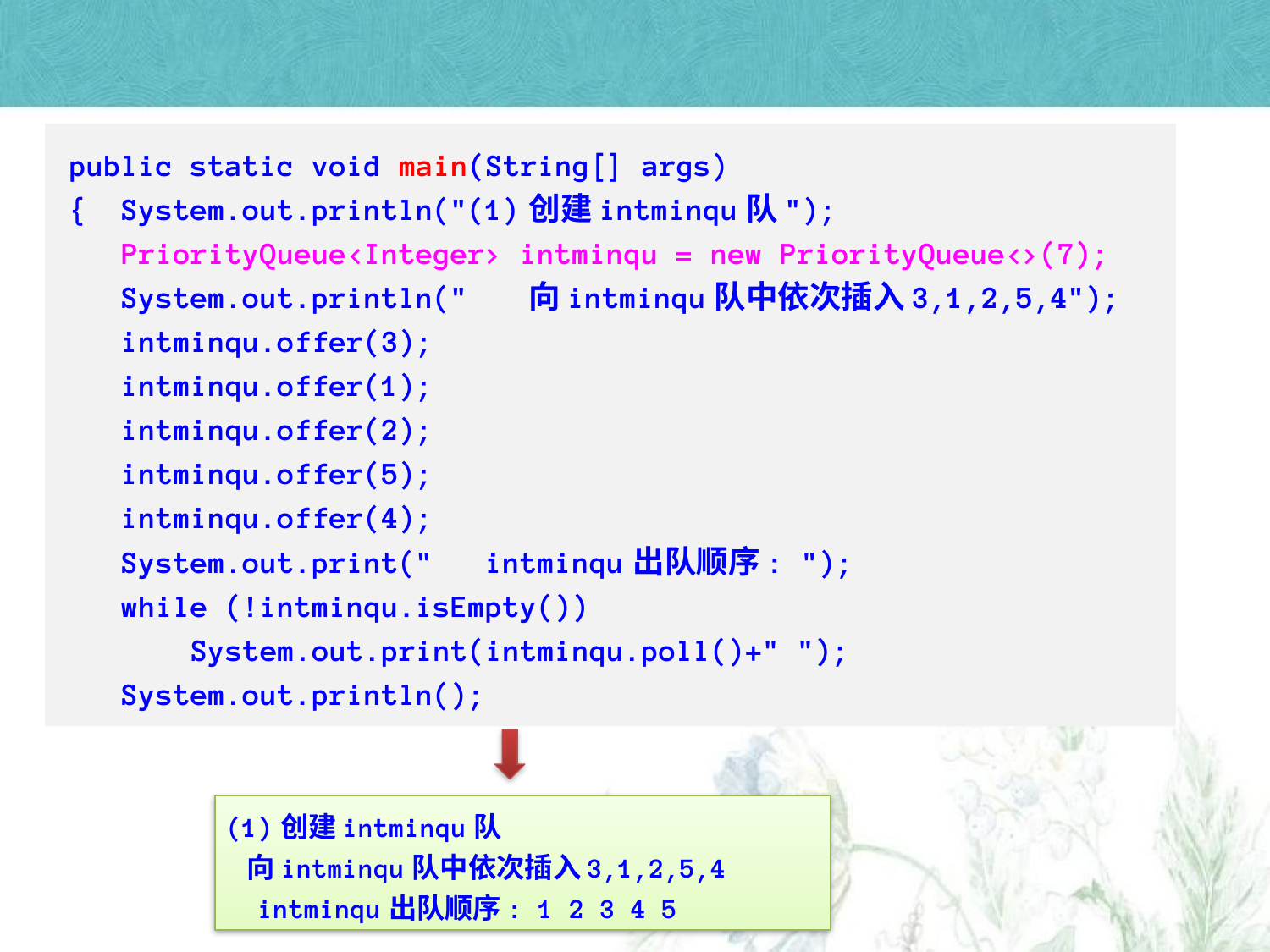

public static void main(String[] args)
{  System.out.println("(1)创建intminqu队");
   PriorityQueue<Integer> intminqu = new PriorityQueue<>(7);
   System.out.println("   向intminqu队中依次插入3,1,2,5,4");
   intminqu.offer(3);
   intminqu.offer(1);
   intminqu.offer(2);
   intminqu.offer(5);
   intminqu.offer(4);
   System.out.print("   intminqu出队顺序: ");
   while (!intminqu.isEmpty())
       System.out.print(intminqu.poll()+" ");
   System.out.println();

(1)创建intminqu队
  向intminqu队中依次插入3,1,2,5,4
  intminqu出队顺序: 1 2 3 4 5